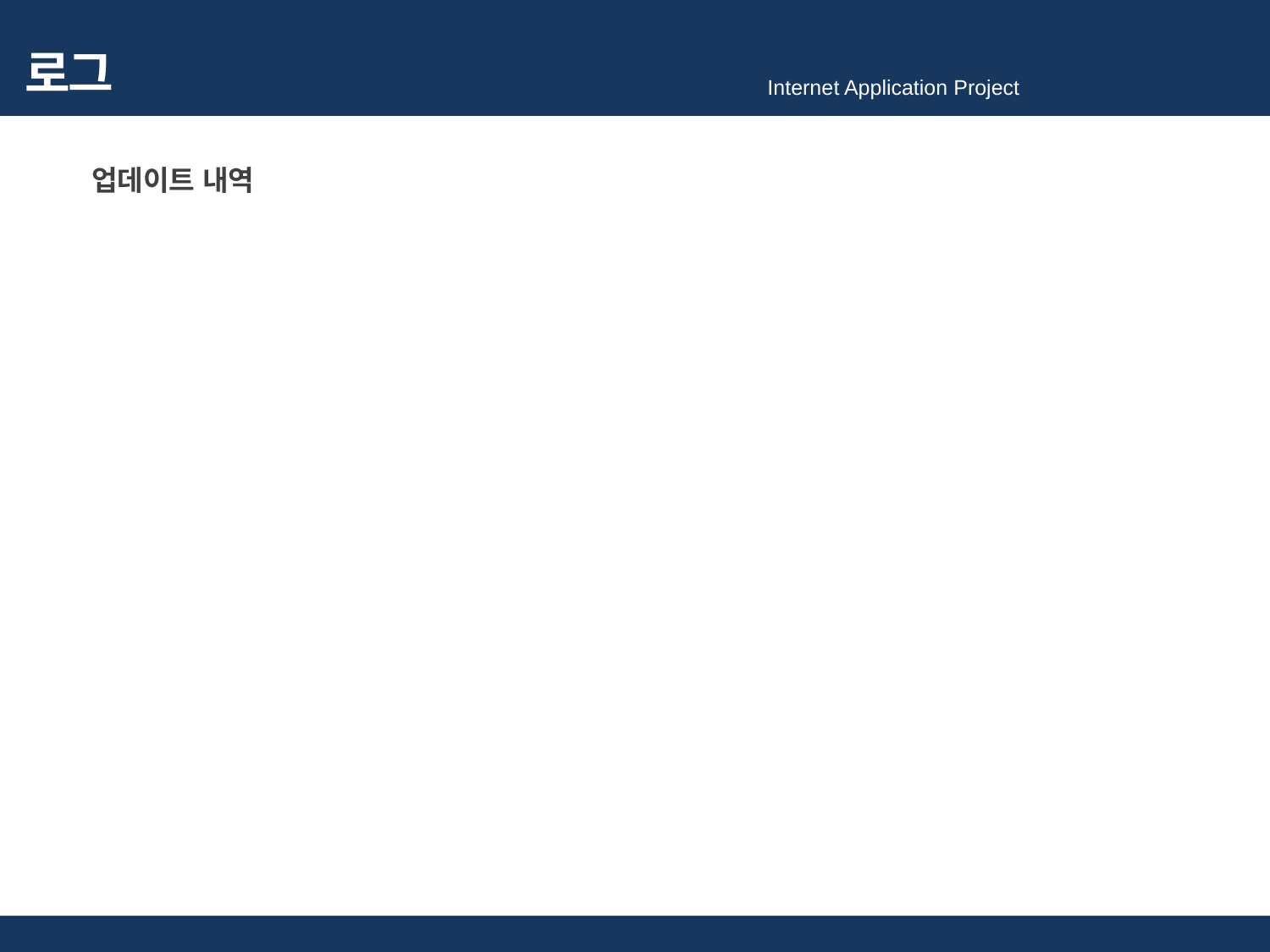

로그
Internet Application Project

업데이트 내역
|  |
| --- |